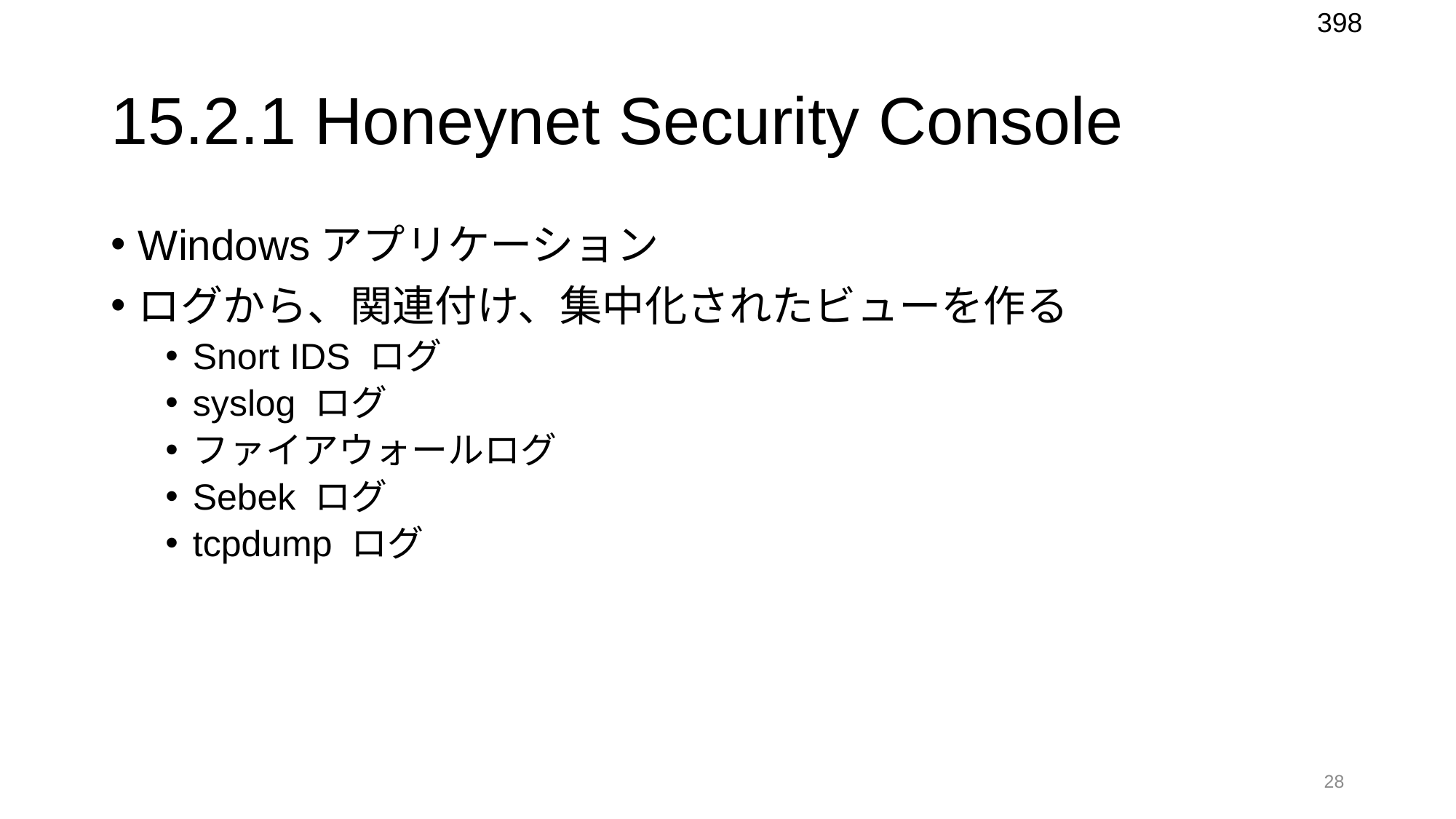

398
# 15.2.1 Honeynet Security Console
Windowsアプリケーション
ログから、関連付け、集中化されたビューを作る
Snort IDS ログ
syslog ログ
ファイアウォールログ
Sebek ログ
tcpdump ログ

28